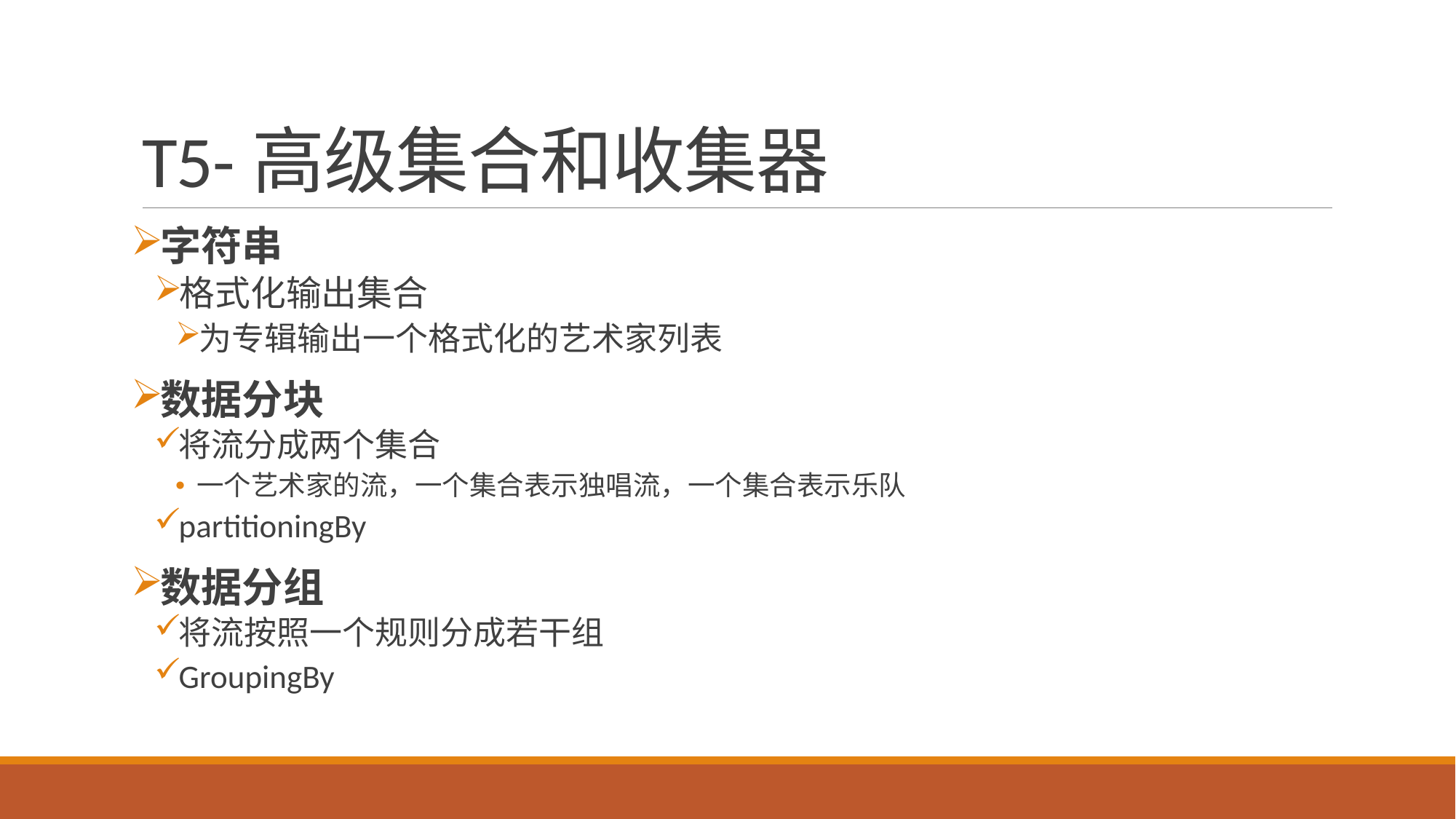

# T5-高级集合和收集器
字符串
格式化输出集合
为专辑输出一个格式化的艺术家列表
数据分块
将流分成两个集合
一个艺术家的流，一个集合表示独唱流，一个集合表示乐队
partitioningBy
数据分组
将流按照一个规则分成若干组
GroupingBy